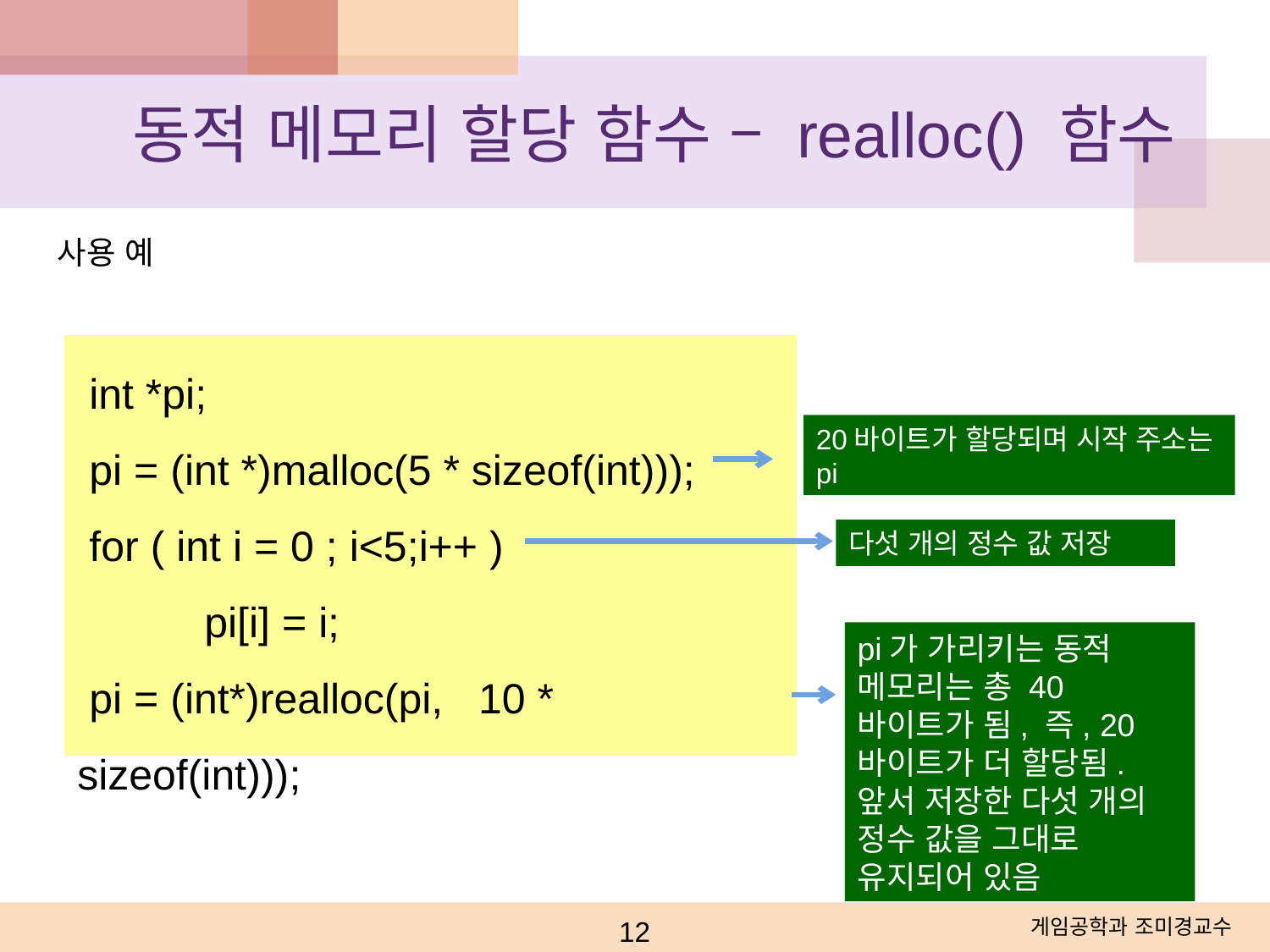

동적 메모리 할당 함수 – realloc() 함수
사용 예
 int *pi;
 pi = (int *)malloc(5 * sizeof(int)));
 for ( int i = 0 ; i<5;i++ )
	pi[i] = i;
 pi = (int*)realloc(pi,   10 * sizeof(int)));
20바이트가 할당되며 시작 주소는 pi
다섯 개의 정수 값 저장
pi가 가리키는 동적 메모리는 총 40바이트가 됨, 즉, 20 바이트가 더 할당됨.  앞서 저장한 다섯 개의 정수 값을 그대로 유지되어 있음
12
게임공학과 조미경교수